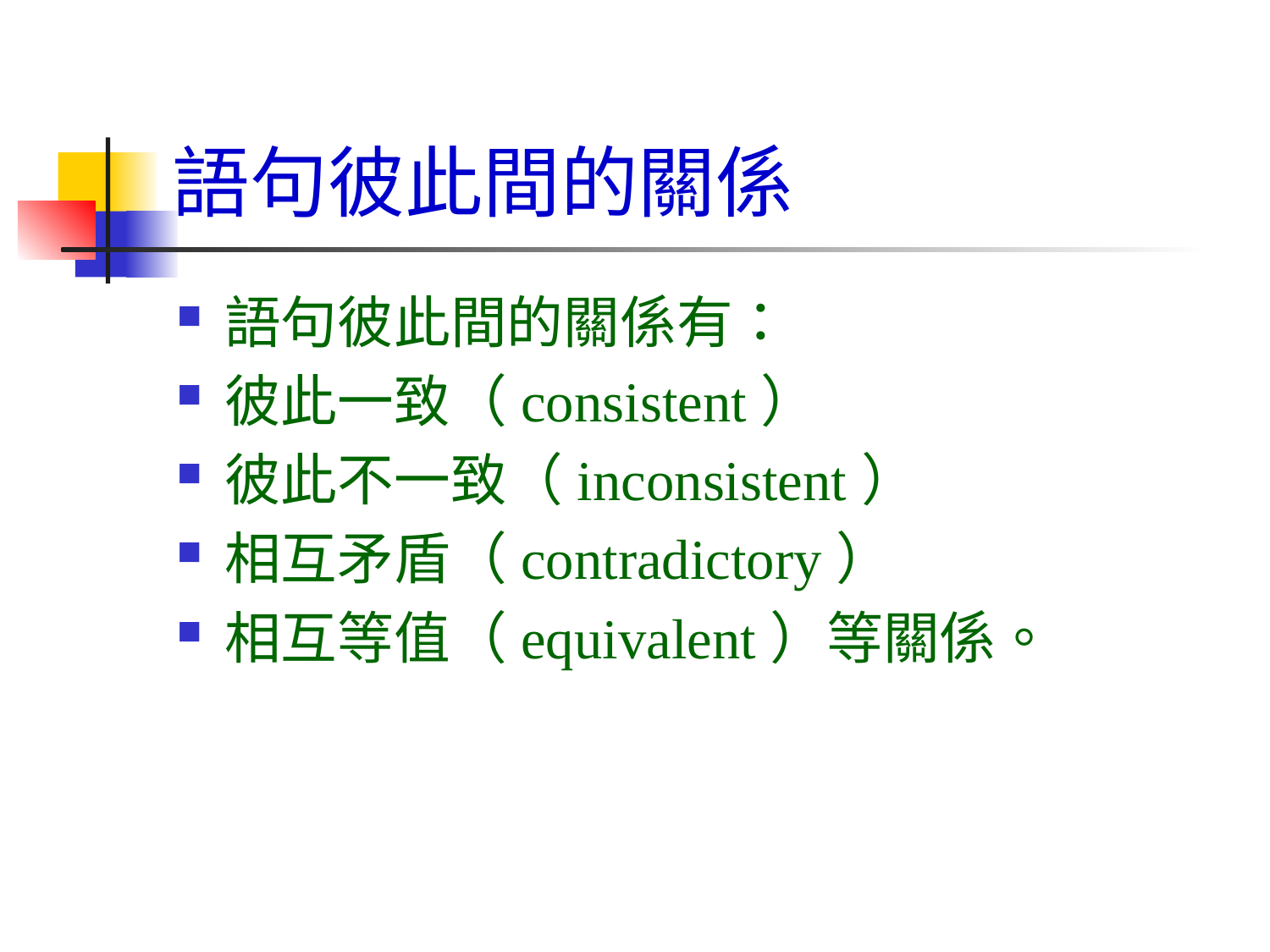

# 語句彼此間的關係
語句彼此間的關係有：
彼此一致（consistent）
彼此不一致（inconsistent）
相互矛盾（contradictory）
相互等值（equivalent）等關係。